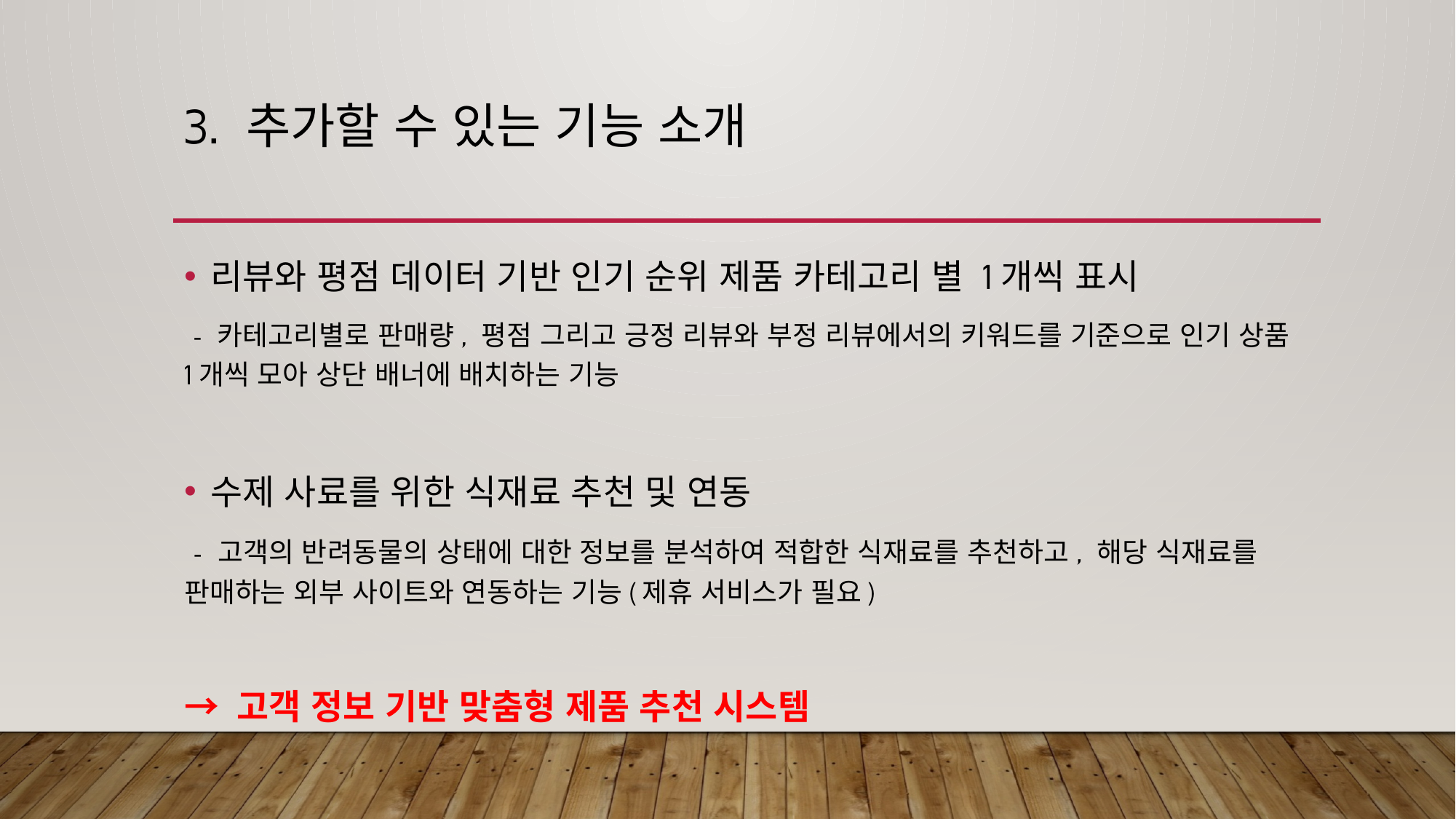

# 3. 추가할 수 있는 기능 소개
리뷰와 평점 데이터 기반 인기 순위 제품 카테고리 별 1개씩 표시
 - 카테고리별로 판매량, 평점 그리고 긍정 리뷰와 부정 리뷰에서의 키워드를 기준으로 인기 상품 1개씩 모아 상단 배너에 배치하는 기능

수제 사료를 위한 식재료 추천 및 연동
 - 고객의 반려동물의 상태에 대한 정보를 분석하여 적합한 식재료를 추천하고, 해당 식재료를 판매하는 외부 사이트와 연동하는 기능(제휴 서비스가 필요)

→ 고객 정보 기반 맞춤형 제품 추천 시스템